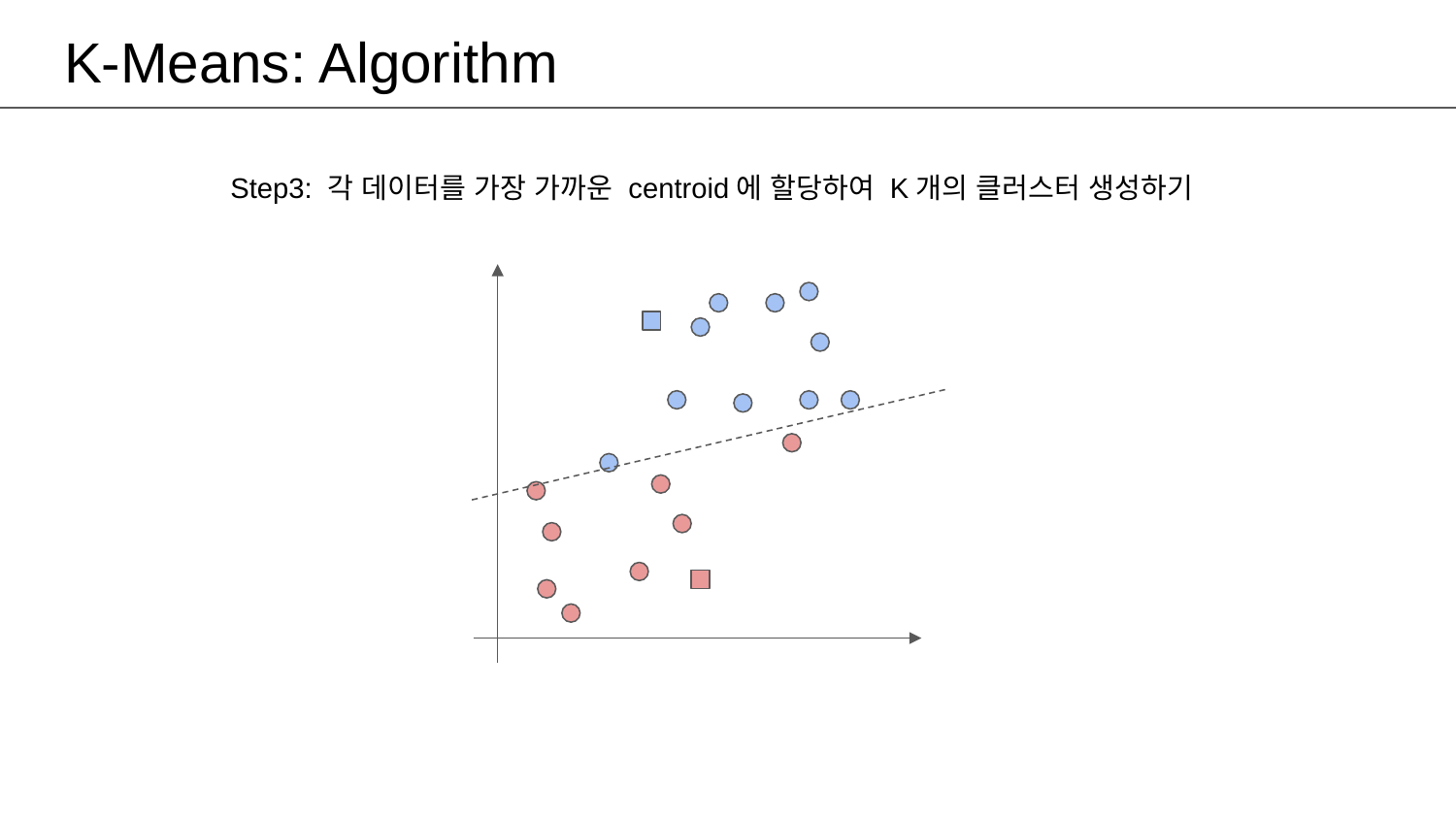

# K-Means: Algorithm
Step3: 각 데이터를 가장 가까운 centroid에 할당하여 K개의 클러스터 생성하기